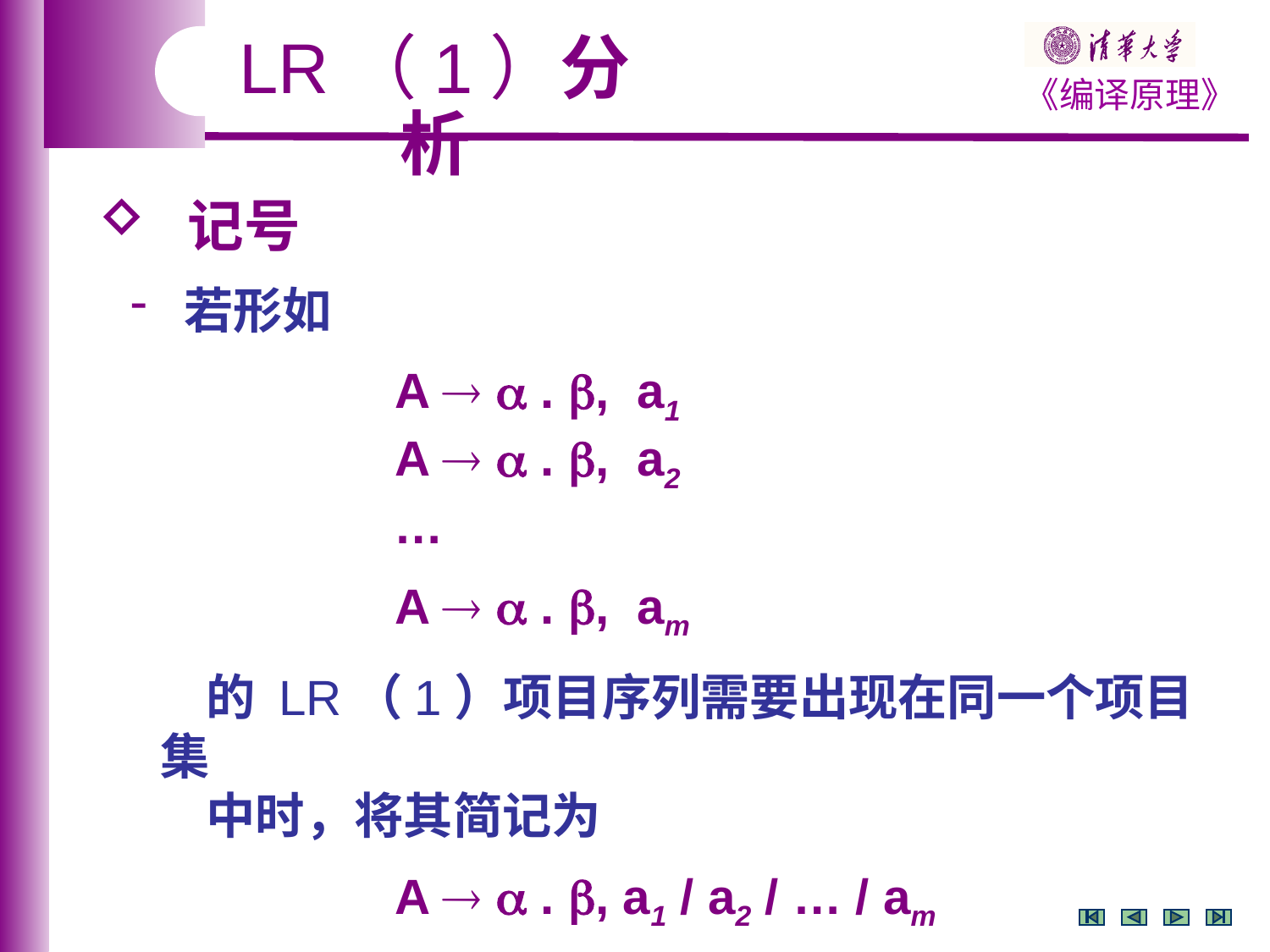

LR（1）分析
  记号

 若形如

                 A → α . β,  a1
                 A → α . β,  a2
                 …

                 A → α . β,  am

   的 LR（1）项目序列需要出现在同一个项目集
   中时，将其简记为

                 A → α . β, a1 / a2 / … / am